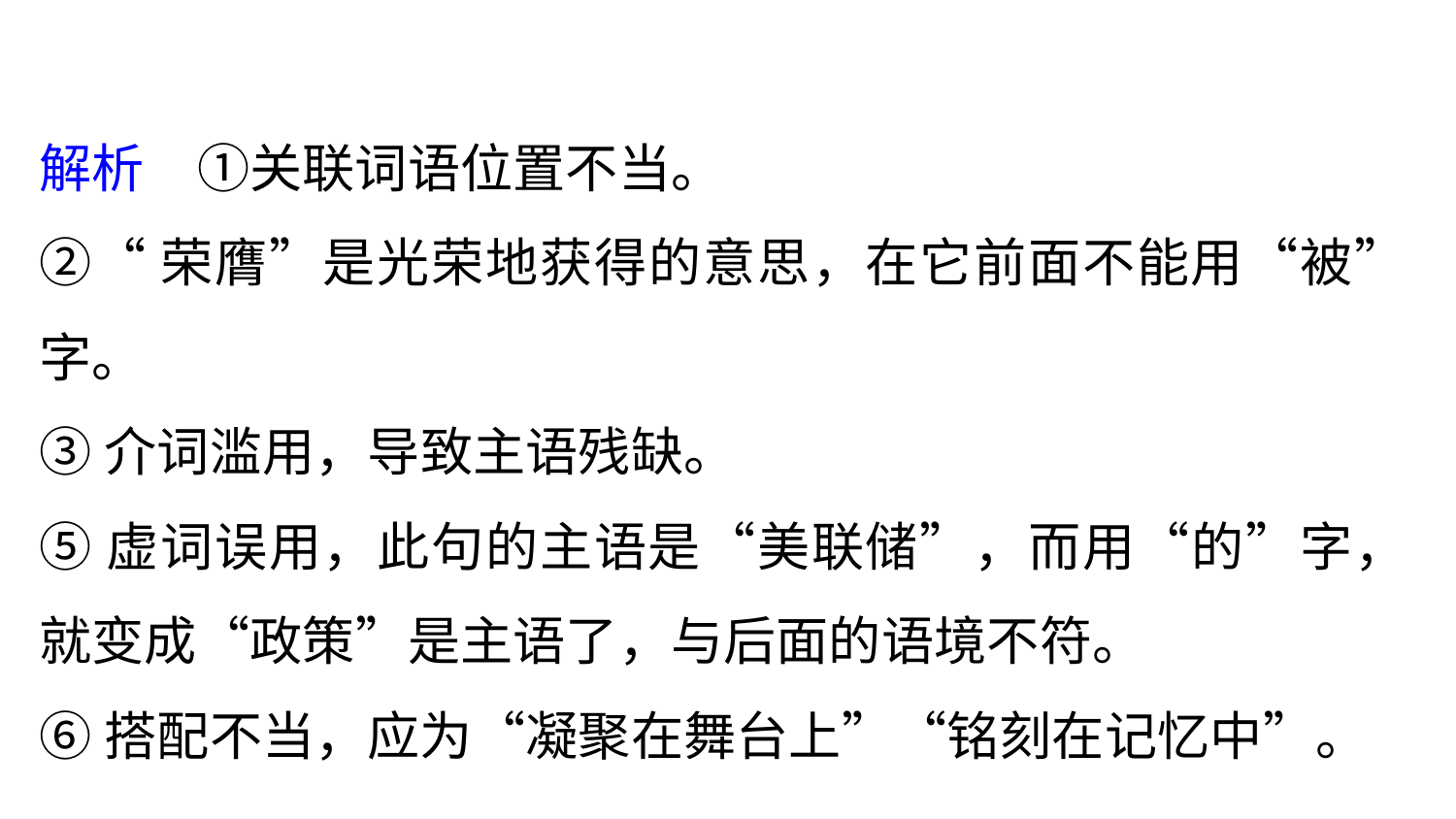

解析　①关联词语位置不当。
②“荣膺”是光荣地获得的意思，在它前面不能用“被”字。
③介词滥用，导致主语残缺。
⑤虚词误用，此句的主语是“美联储”，而用“的”字，就变成“政策”是主语了，与后面的语境不符。
⑥搭配不当，应为“凝聚在舞台上”“铭刻在记忆中”。